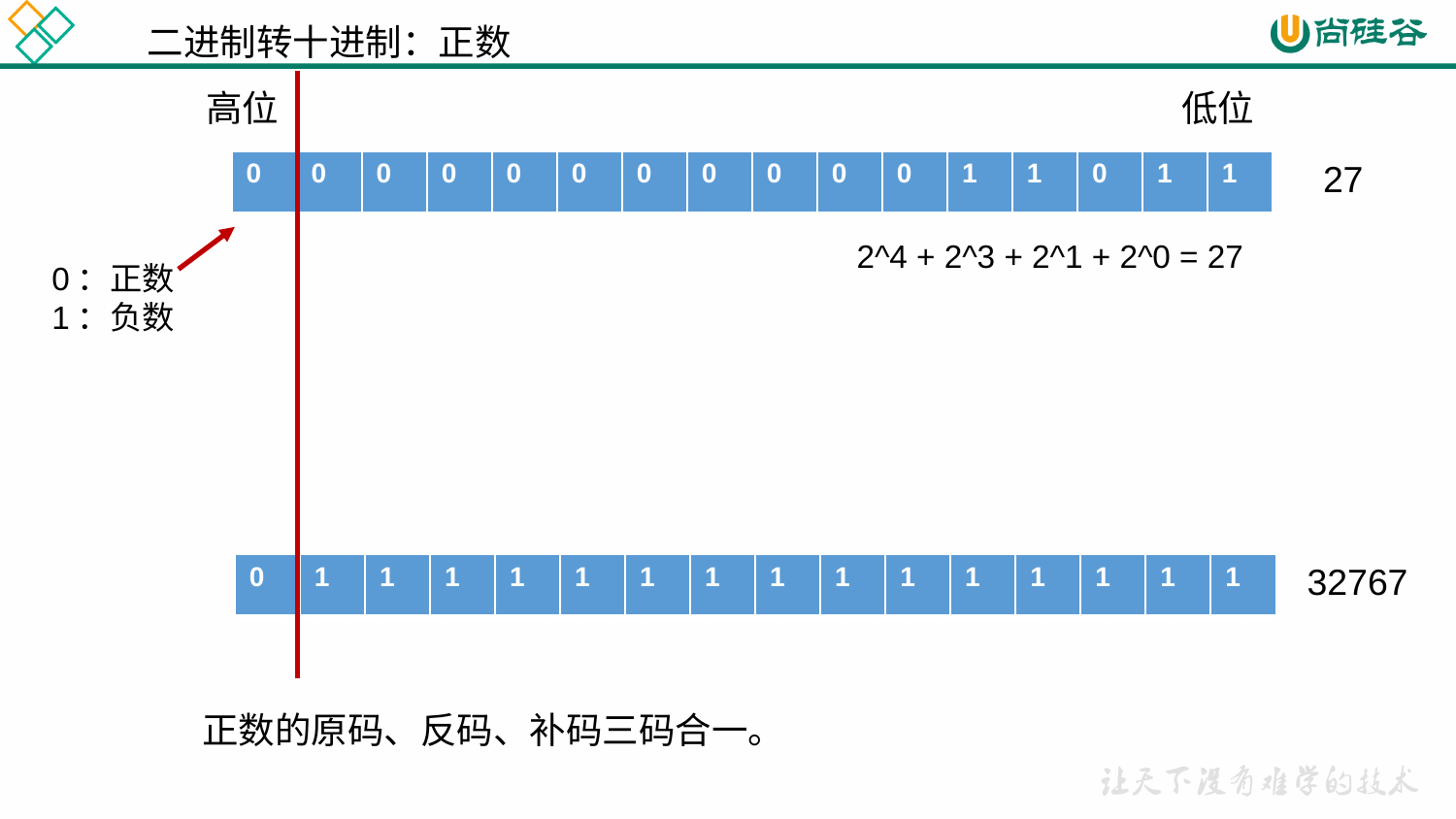

二进制转十进制：正数
高位
低位
27
| 0 | 0 | 0 | 0 | 0 | 0 | 0 | 0 | 0 | 0 | 0 | 1 | 1 | 0 | 1 | 1 |
| --- | --- | --- | --- | --- | --- | --- | --- | --- | --- | --- | --- | --- | --- | --- | --- |
2^4 + 2^3 + 2^1 + 2^0 = 27
0：正数
1：负数
32767
| 0 | 1 | 1 | 1 | 1 | 1 | 1 | 1 | 1 | 1 | 1 | 1 | 1 | 1 | 1 | 1 |
| --- | --- | --- | --- | --- | --- | --- | --- | --- | --- | --- | --- | --- | --- | --- | --- |
正数的原码、反码、补码三码合一。